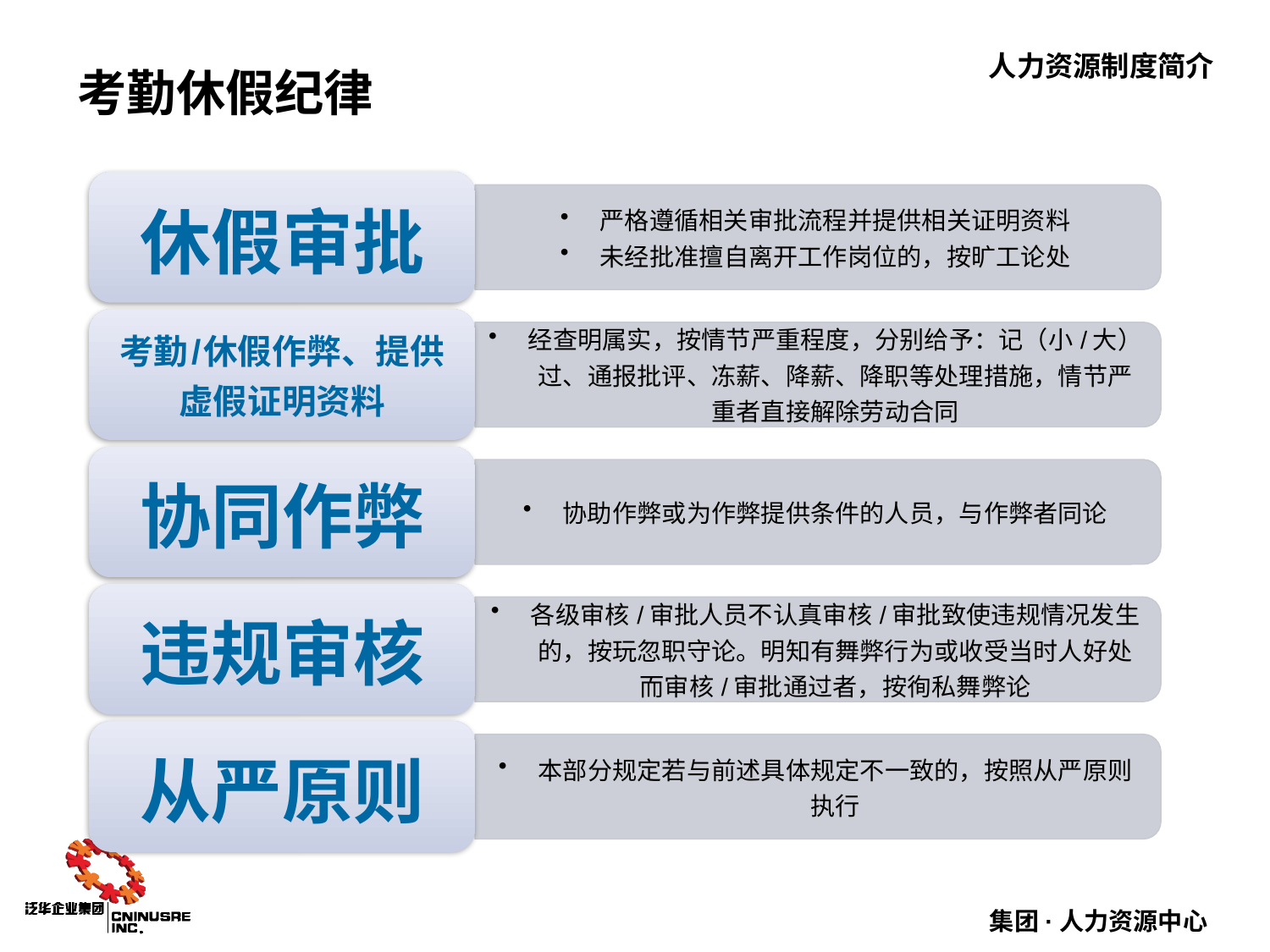

# 考勤休假纪律
休假审批
严格遵循相关审批流程并提供相关证明资料
考勤/休假作弊、提供虚假证明资料
经查明属实，按情节严重程度，分别给予：记（小/大）过、通报批评、冻薪、降薪、降职等处理措施，情节严重者直接解除劳动合同
从严原则
本部分规定若与前述具体规定不一致的，按照从严原则执行
协同作弊
协助作弊或为作弊提供条件的人员，与作弊者同论
违规审核
各级审核/审批人员不认真审核/审批致使违规情况发生的，按玩忽职守论。明知有舞弊行为或收受当时人好处而审核/审批通过者，按徇私舞弊论
未经批准擅自离开工作岗位的，按旷工论处